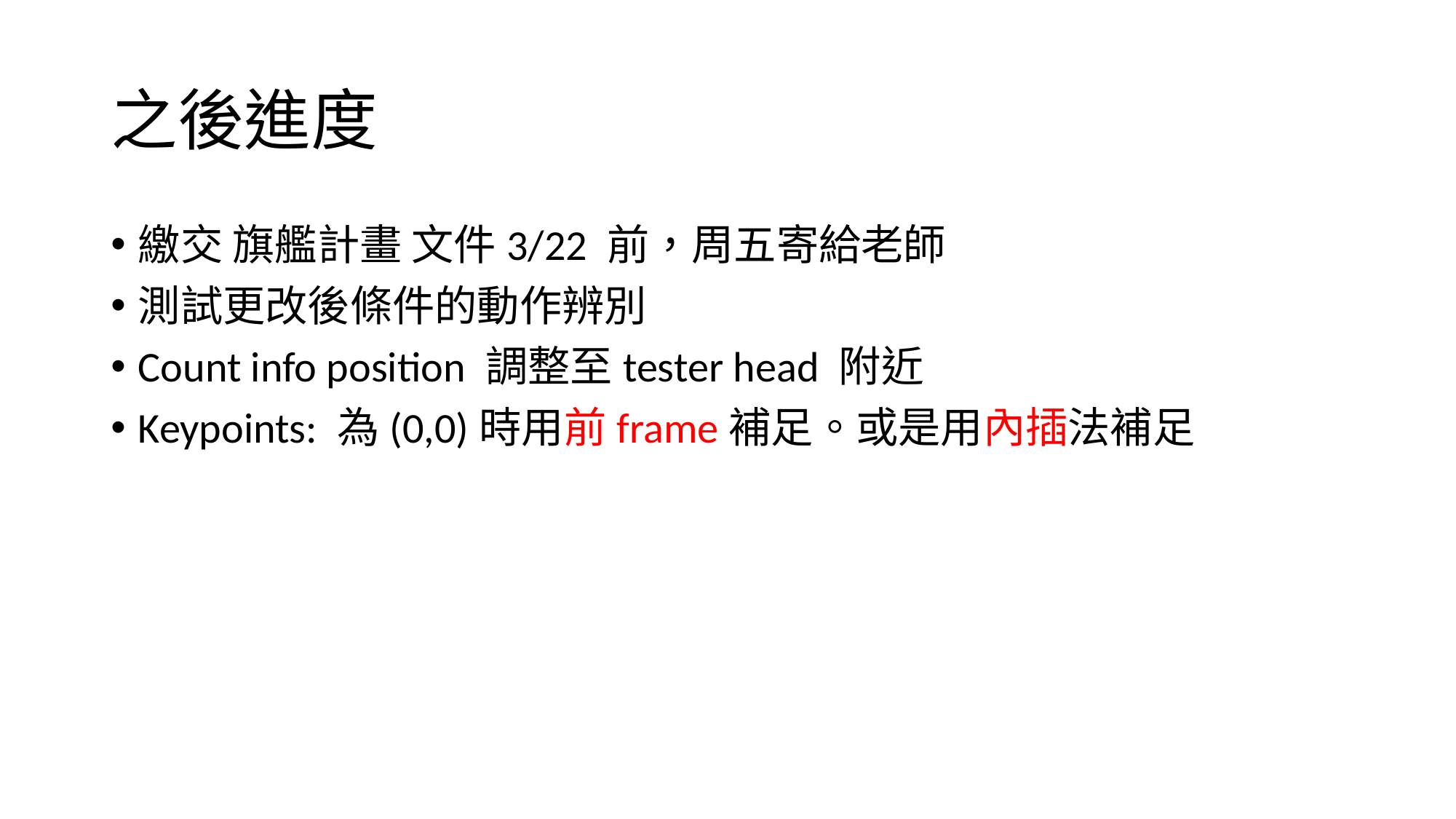

# 之後進度
繳交 旗艦計畫 文件3/22 前，周五寄給老師
測試更改後條件的動作辨別
Count info position 調整至tester head 附近
Keypoints: 為(0,0)時用前frame補足。或是用內插法補足